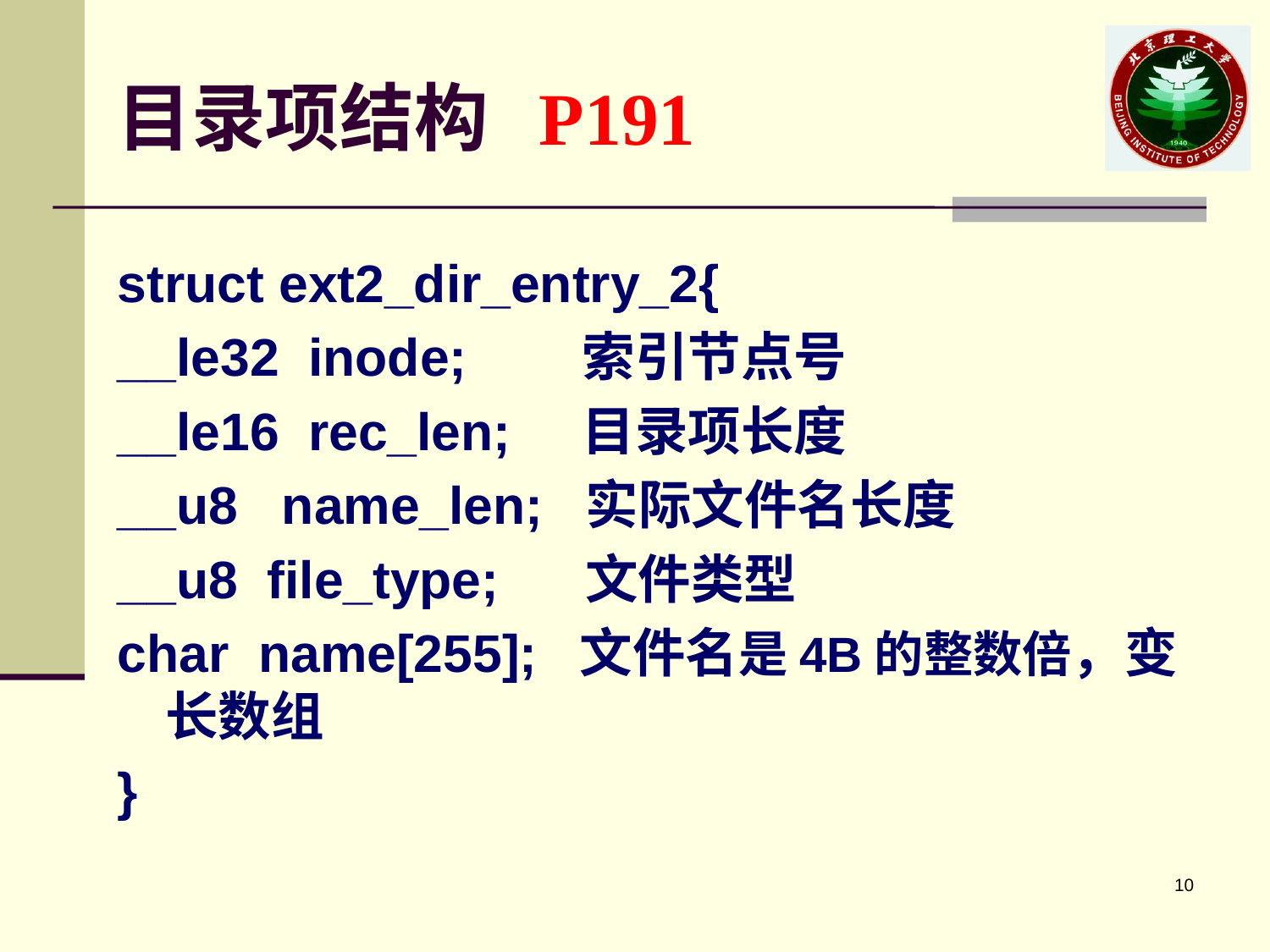

# 目录项结构  P191
struct ext2_dir_entry_2{
__le32  inode;       索引节点号
__le16  rec_len;    目录项长度
__u8   name_len;  实际文件名长度
__u8  file_type;     文件类型
char  name[255];  文件名是4B的整数倍，变长数组
}
10